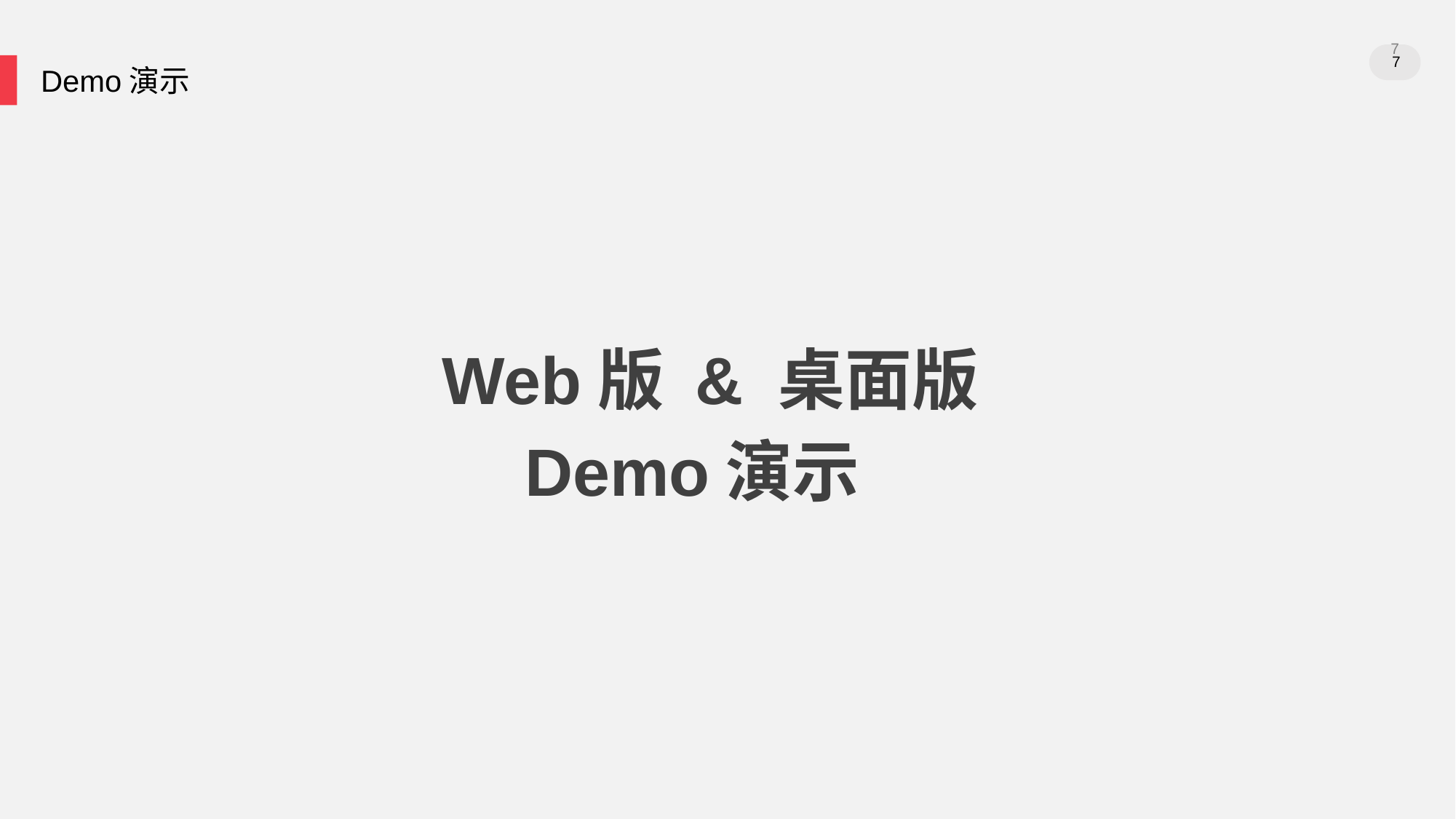

7
7
Demo演示
Web版 & 桌面版
Demo演示